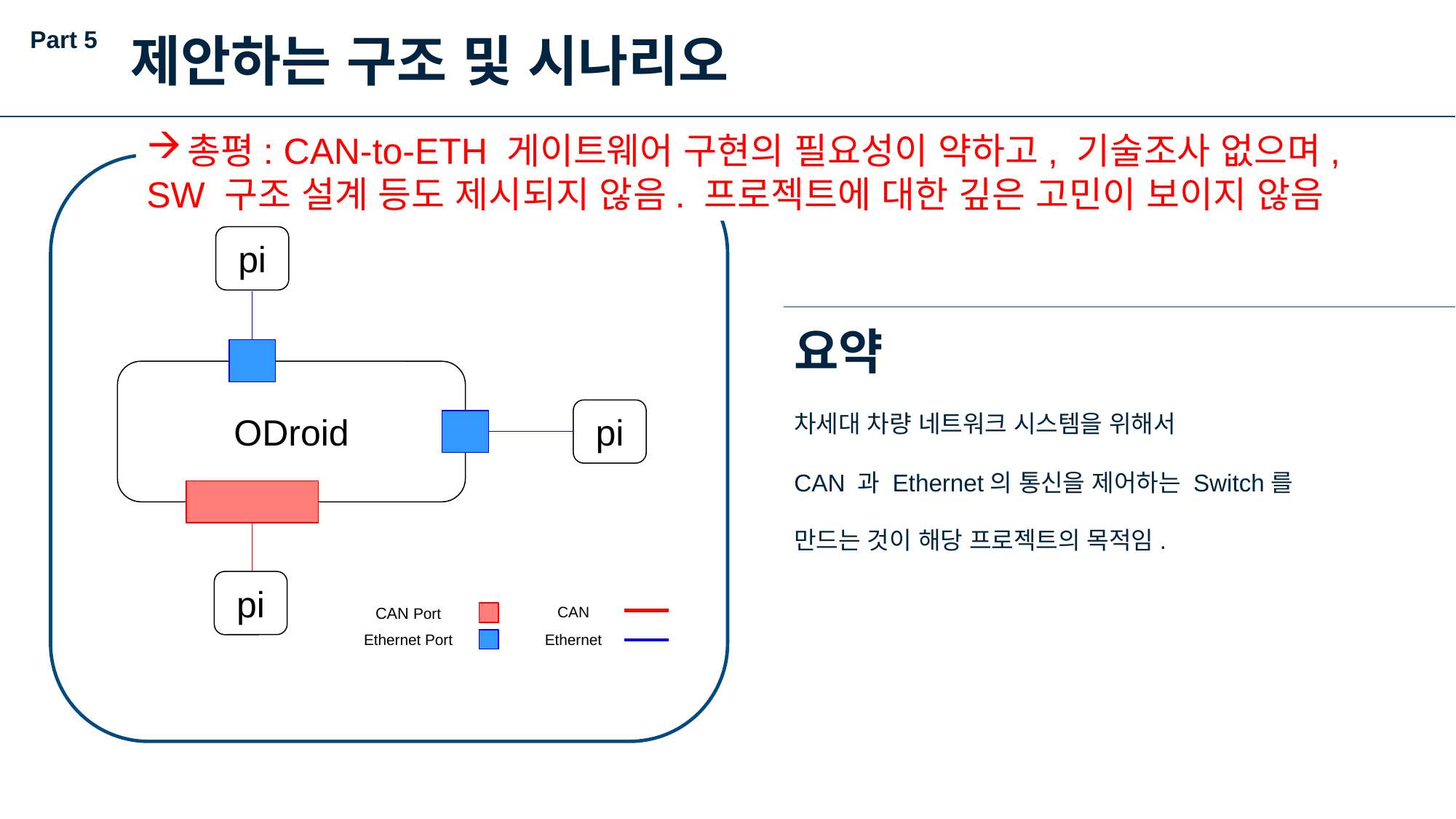

Part 5
제안하는 구조 및 시나리오
총평: CAN-to-ETH 게이트웨어 구현의 필요성이 약하고, 기술조사 없으며,
SW 구조 설계 등도 제시되지 않음. 프로젝트에 대한 깊은 고민이 보이지 않음

pi

ODroid
pi

pi

차세대 차량 네트워크 시스템을 위해서

CAN 과 Ethernet의 통신을 제어하는 Switch를

만드는 것이 해당 프로젝트의 목적임.
요약
CAN
Ethernet
CAN Port

Ethernet Port